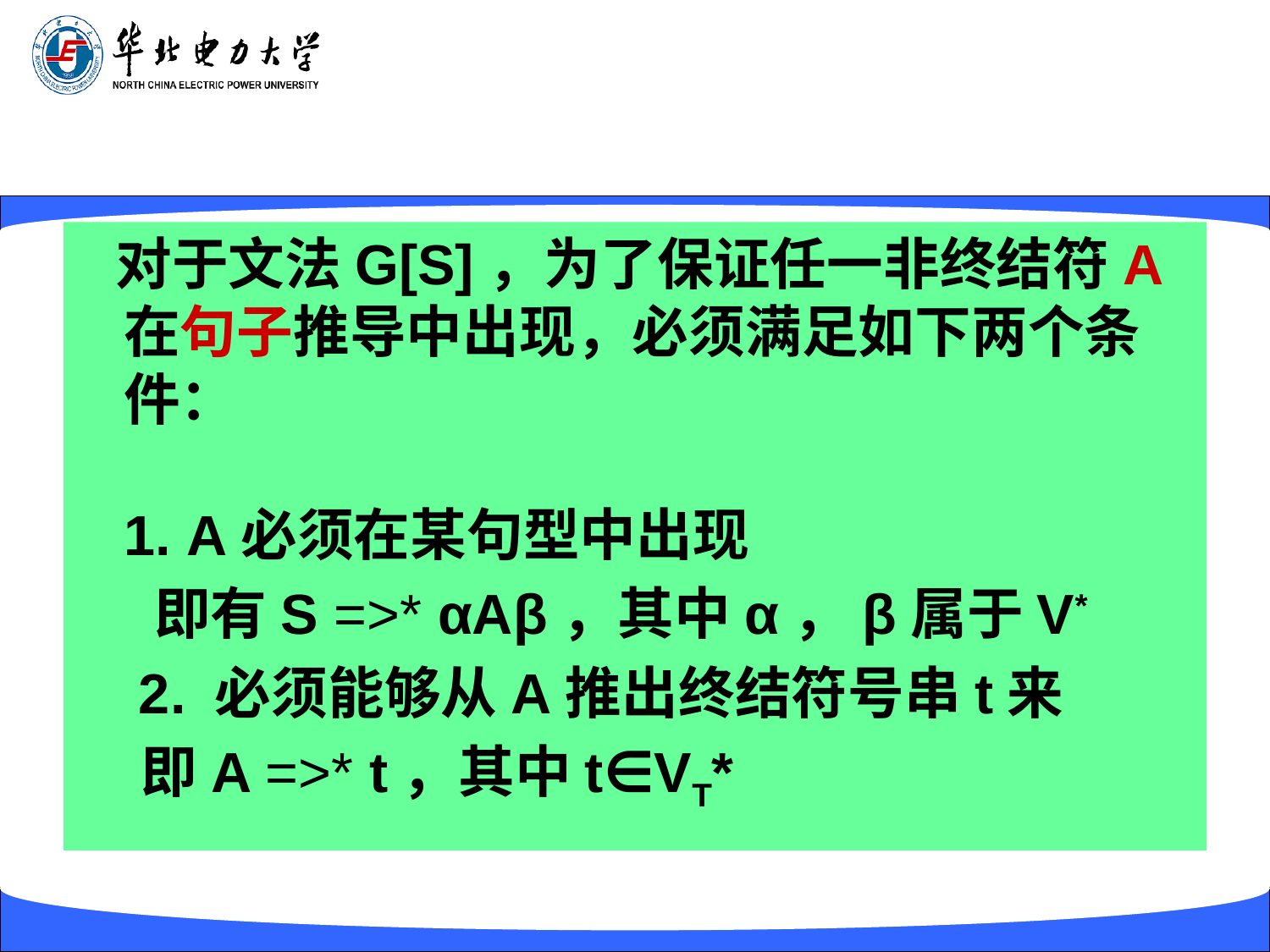

对于文法G[S]，为了保证任一非终结符A在句子推导中出现，必须满足如下两个条件：
1. A必须在某句型中出现
     即有S =>* αAβ，其中α，β属于V*
    2. 必须能够从A推出终结符号串t来
    即A =>* t，其中t∈VT*